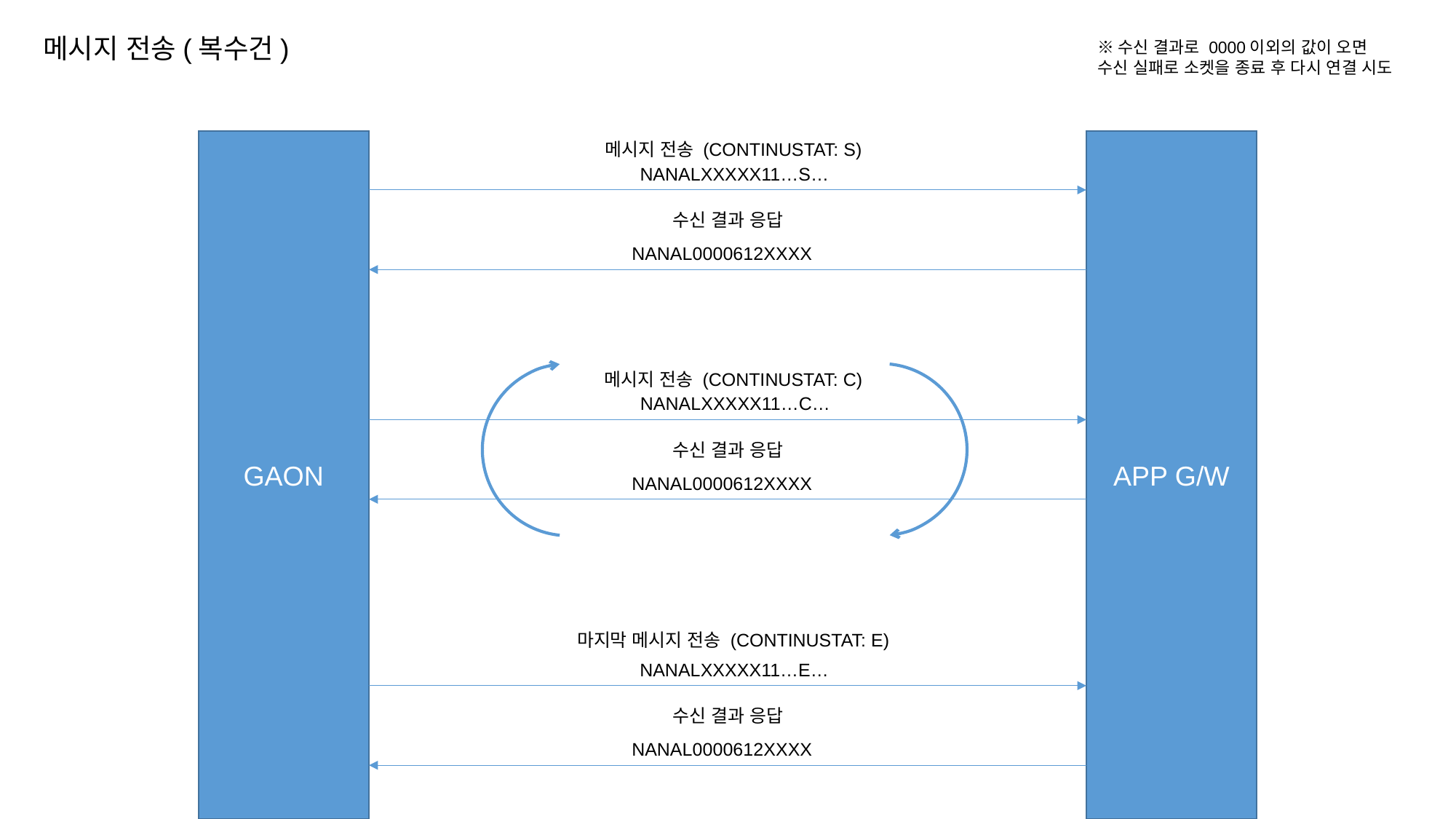

메시지 전송(복수건)
※수신 결과로 0000이외의 값이 오면
수신 실패로 소켓을 종료 후 다시 연결 시도
GAON
APP G/W
메시지 전송 (CONTINUSTAT: S)
NANALXXXXX11…S…
수신 결과 응답
NANAL0000612XXXX
메시지 전송 (CONTINUSTAT: C)

NANALXXXXX11…C…
수신 결과 응답
NANAL0000612XXXX
마지막 메시지 전송 (CONTINUSTAT: E)
NANALXXXXX11…E…
수신 결과 응답
NANAL0000612XXXX